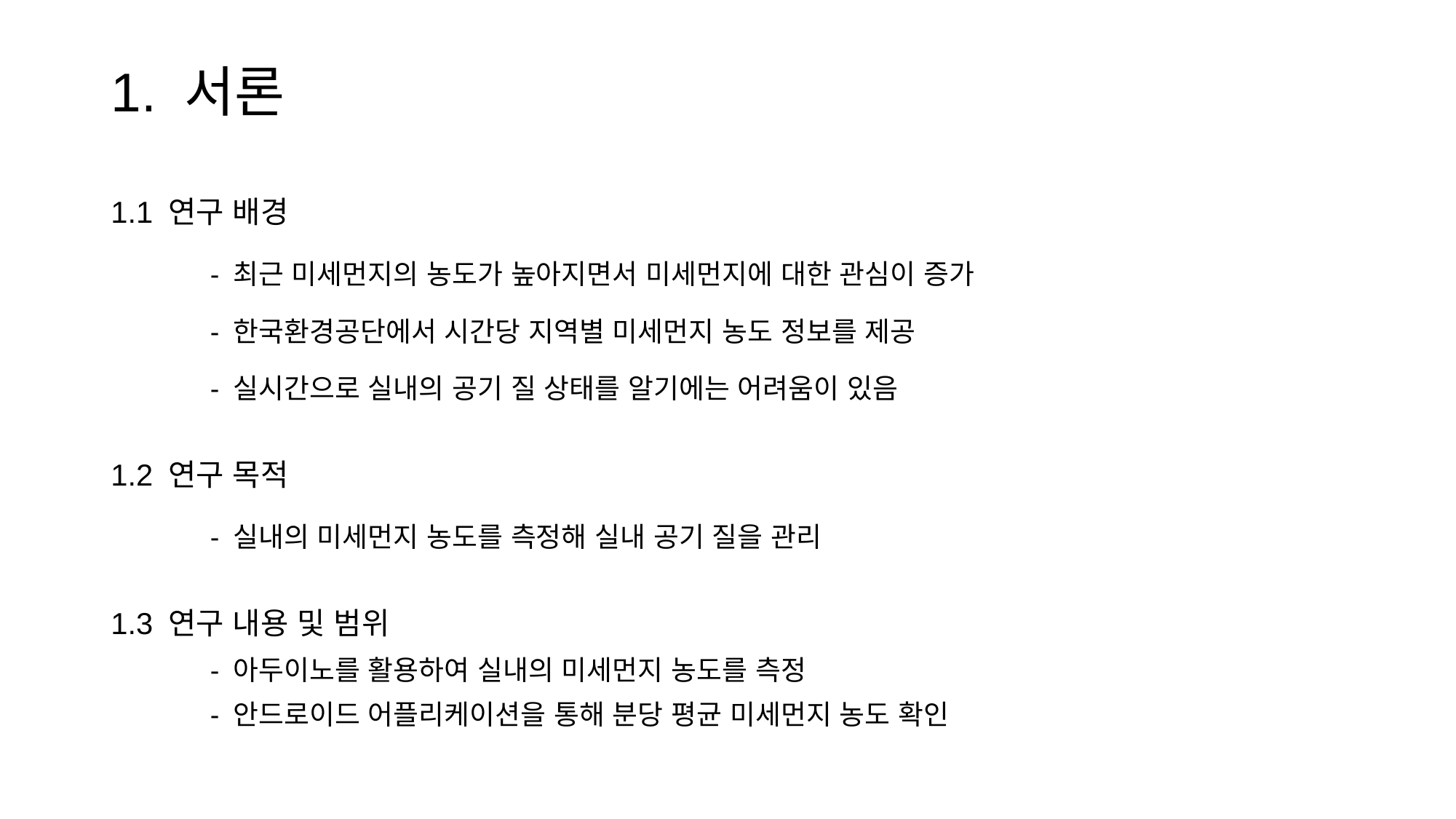

# 1. 서론
1.1 연구 배경
	- 최근 미세먼지의 농도가 높아지면서 미세먼지에 대한 관심이 증가
	- 한국환경공단에서 시간당 지역별 미세먼지 농도 정보를 제공
	- 실시간으로 실내의 공기 질 상태를 알기에는 어려움이 있음

1.2 연구 목적
	- 실내의 미세먼지 농도를 측정해 실내 공기 질을 관리

1.3 연구 내용 및 범위
	- 아두이노를 활용하여 실내의 미세먼지 농도를 측정
	- 안드로이드 어플리케이션을 통해 분당 평균 미세먼지 농도 확인